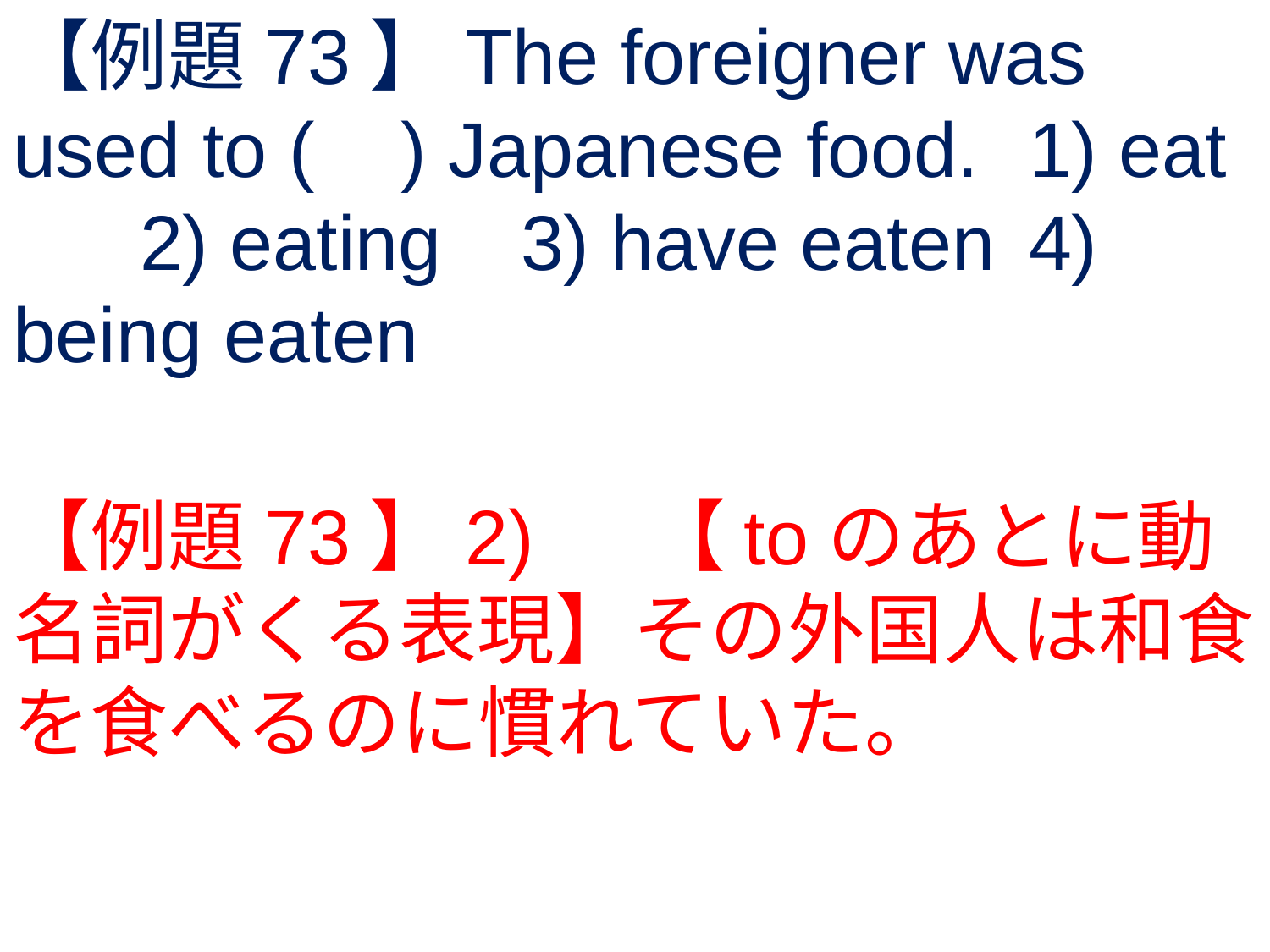

# 【例題73】The foreigner was used to (    ) Japanese food.	1) eat	2) eating	3) have eaten	4) being eaten
【例題73】2) 	【toのあとに動名詞がくる表現】その外国人は和食を食べるのに慣れていた。